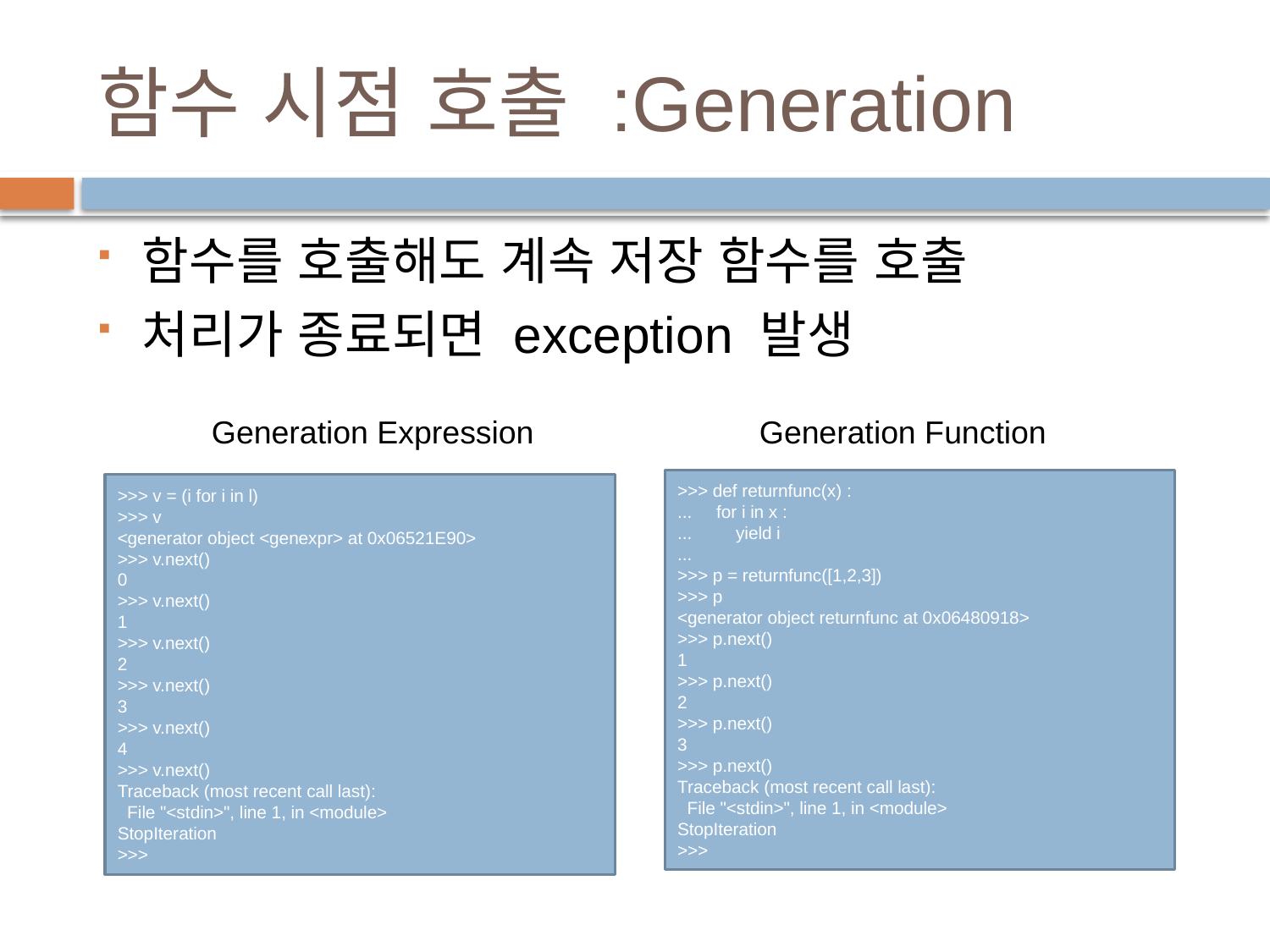

# 함수 시점 호출 :Generation
함수를 호출해도 계속 저장 함수를 호출
처리가 종료되면 exception 발생
Generation Expression
Generation Function
>>> def returnfunc(x) :
...     for i in x :
...         yield i
...
>>> p = returnfunc([1,2,3])
>>> p
<generator object returnfunc at 0x06480918>
>>> p.next()
1
>>> p.next()
2
>>> p.next()
3
>>> p.next()
Traceback (most recent call last):
  File "<stdin>", line 1, in <module>
StopIteration
>>>
>>> v = (i for i in l)
>>> v
<generator object <genexpr> at 0x06521E90>
>>> v.next()
0
>>> v.next()
1
>>> v.next()
2
>>> v.next()
3
>>> v.next()
4
>>> v.next()
Traceback (most recent call last):
  File "<stdin>", line 1, in <module>
StopIteration
>>>